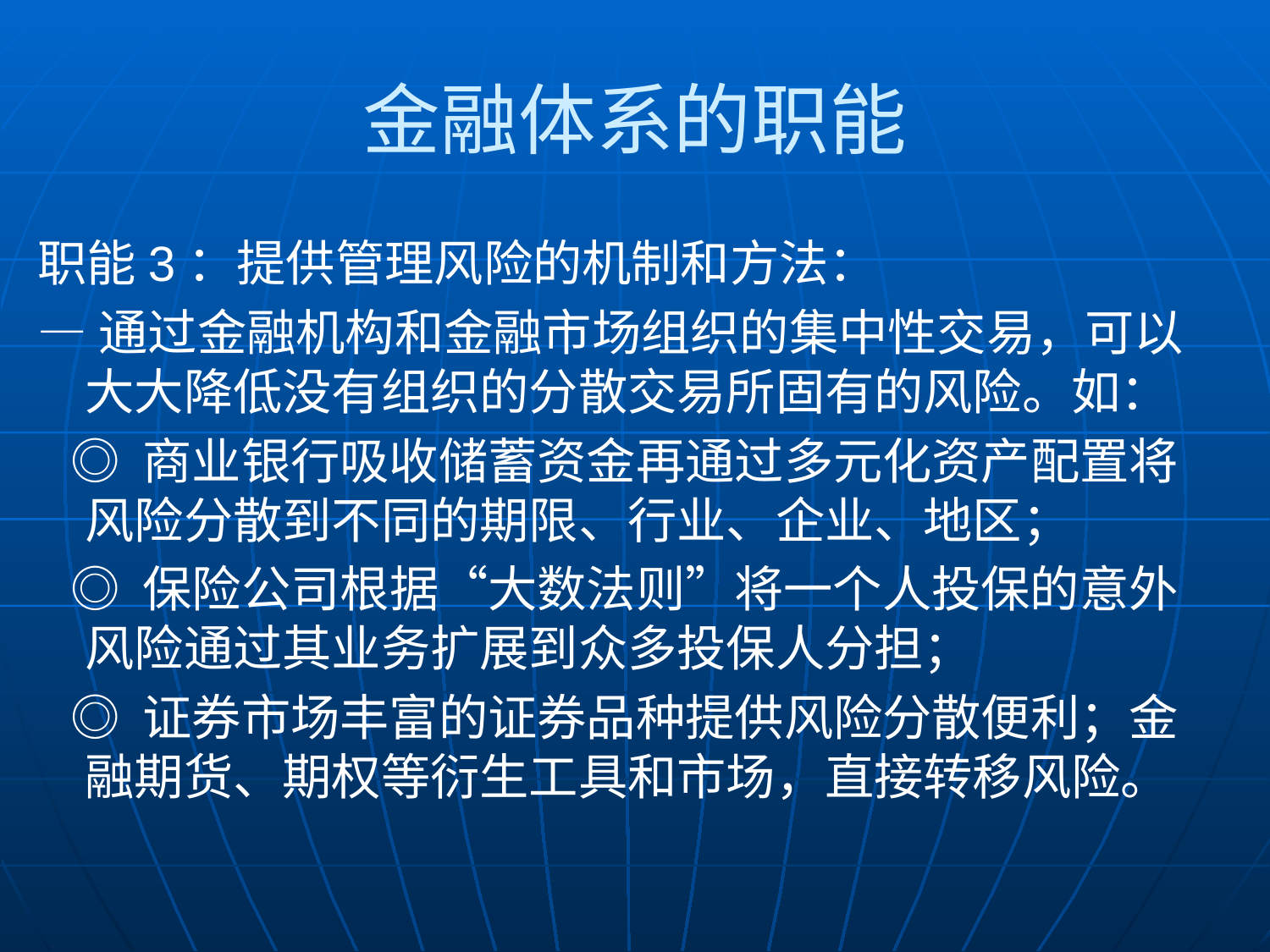

# 金融体系的职能
职能3：提供管理风险的机制和方法：
—通过金融机构和金融市场组织的集中性交易，可以大大降低没有组织的分散交易所固有的风险。如：
   ◎ 商业银行吸收储蓄资金再通过多元化资产配置将风险分散到不同的期限、行业、企业、地区；
   ◎ 保险公司根据“大数法则”将一个人投保的意外风险通过其业务扩展到众多投保人分担；
   ◎ 证券市场丰富的证券品种提供风险分散便利；金融期货、期权等衍生工具和市场，直接转移风险。